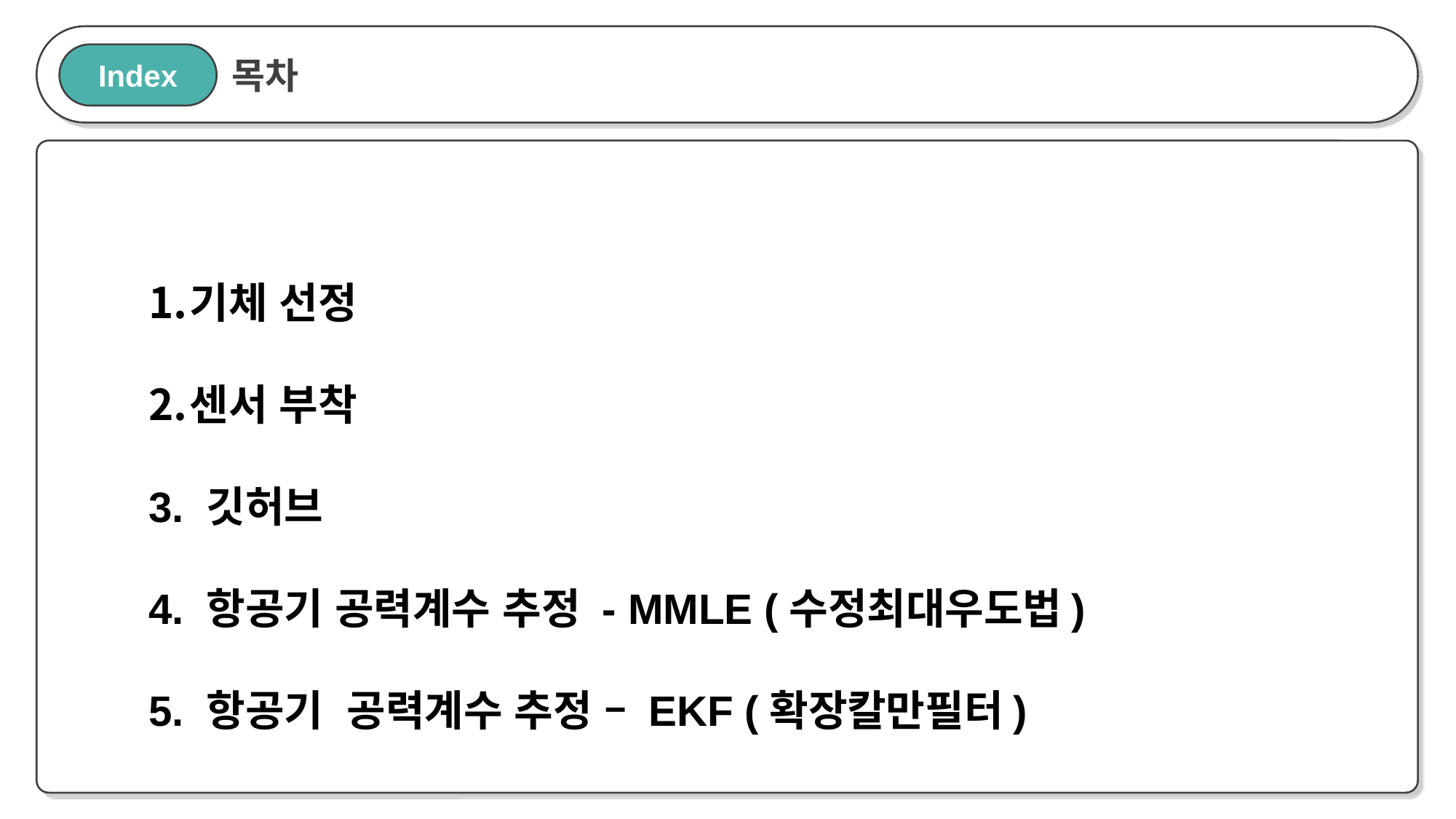

목차
Index

기체 선정
센서 부착
3. 깃허브
4. 항공기 공력계수 추정 - MMLE (수정최대우도법)
5. 항공기  공력계수 추정 – EKF (확장칼만필터)